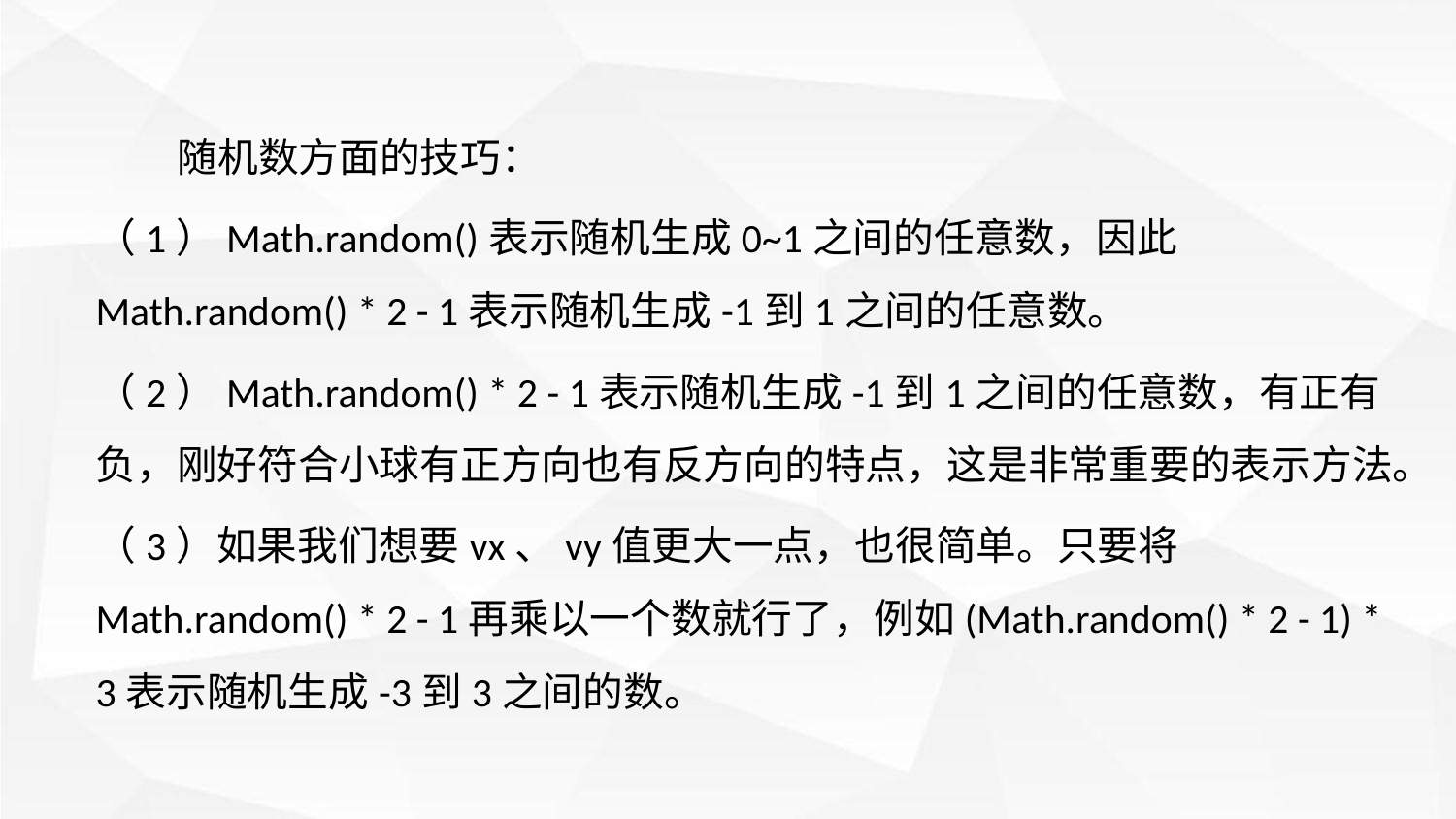

随机数方面的技巧：
（1）Math.random()表示随机生成0~1之间的任意数，因此Math.random() * 2 - 1表示随机生成-1到1之间的任意数。
（2）Math.random() * 2 - 1表示随机生成-1到1之间的任意数，有正有负，刚好符合小球有正方向也有反方向的特点，这是非常重要的表示方法。
（3）如果我们想要vx、vy值更大一点，也很简单。只要将Math.random() * 2 - 1再乘以一个数就行了，例如(Math.random() * 2 - 1) * 3表示随机生成-3到3之间的数。